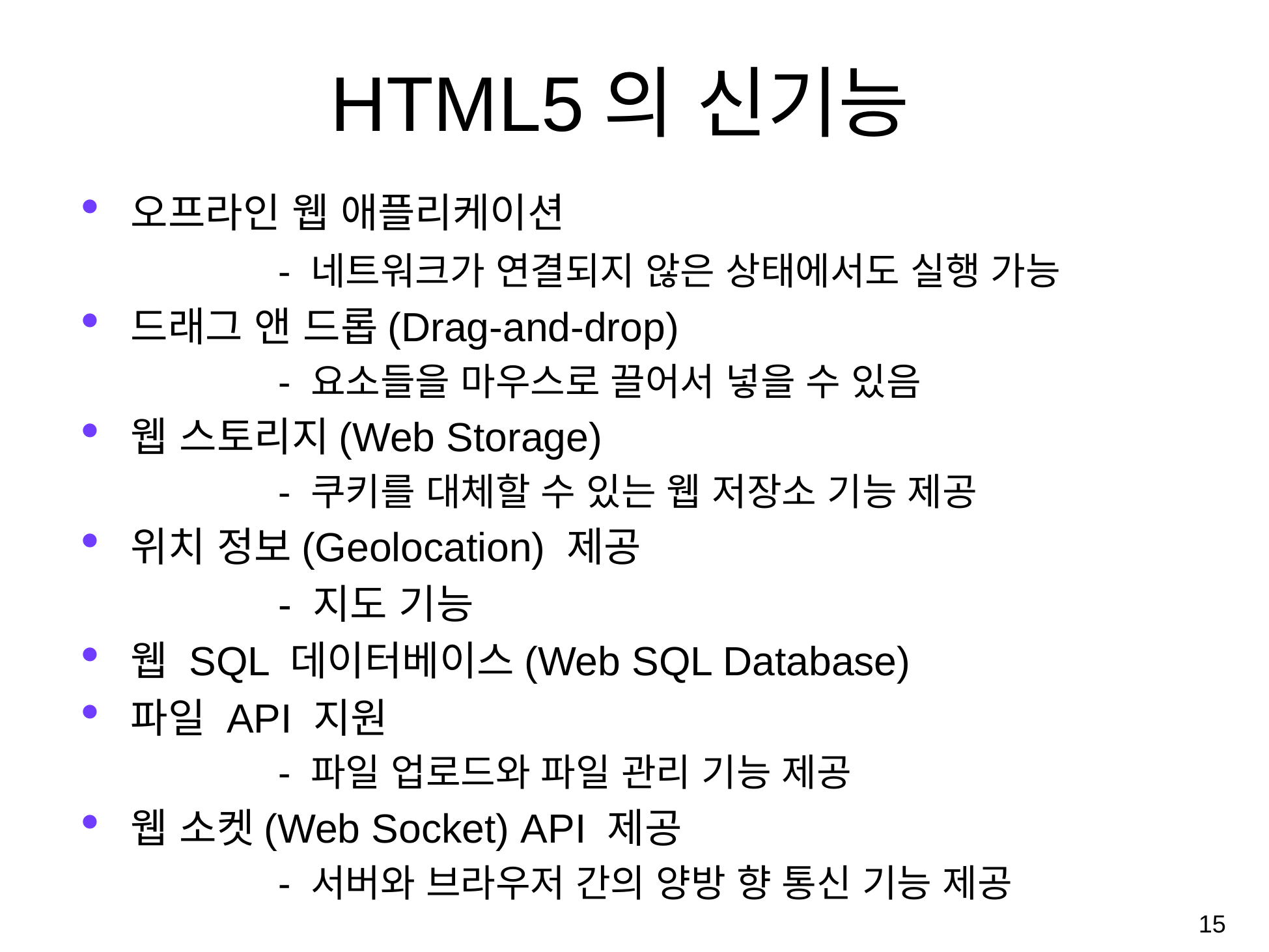

# HTML5의 신기능
오프라인 웹 애플리케이션
		- 네트워크가 연결되지 않은 상태에서도 실행 가능
드래그 앤 드롭(Drag-and-drop)
		- 요소들을 마우스로 끌어서 넣을 수 있음
웹 스토리지(Web Storage)
		- 쿠키를 대체할 수 있는 웹 저장소 기능 제공
위치 정보(Geolocation) 제공
		- 지도 기능
웹 SQL 데이터베이스(Web SQL Database)
파일 API 지원
		- 파일 업로드와 파일 관리 기능 제공
웹 소켓(Web Socket) API 제공
		- 서버와 브라우저 간의 양방 향 통신 기능 제공
15